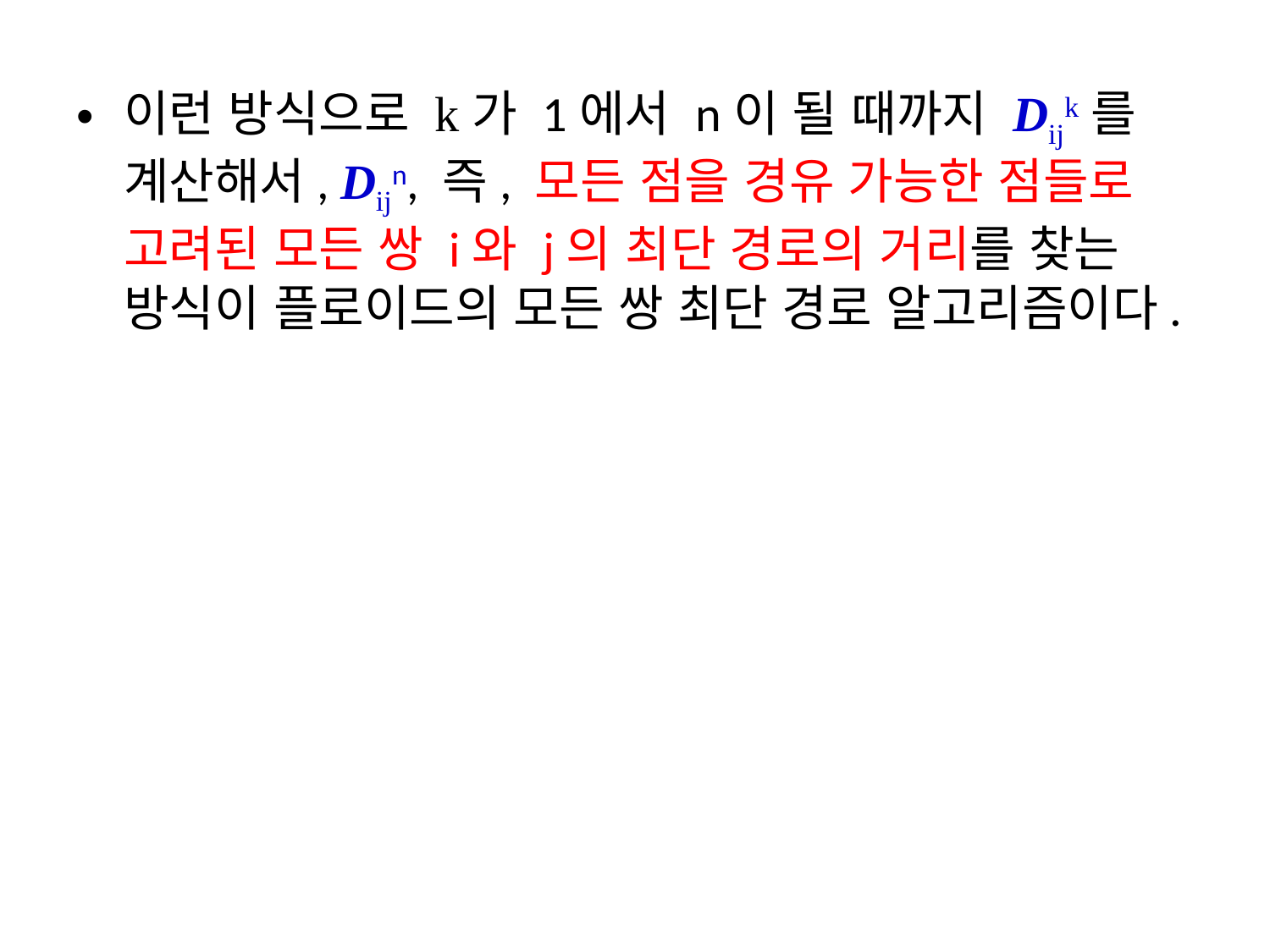

이런 방식으로 k가 1에서 n이 될 때까지 Dijk를 계산해서, Dijn, 즉, 모든 점을 경유 가능한 점들로 고려된 모든 쌍 i와 j의 최단 경로의 거리를 찾는 방식이 플로이드의 모든 쌍 최단 경로 알고리즘이다.